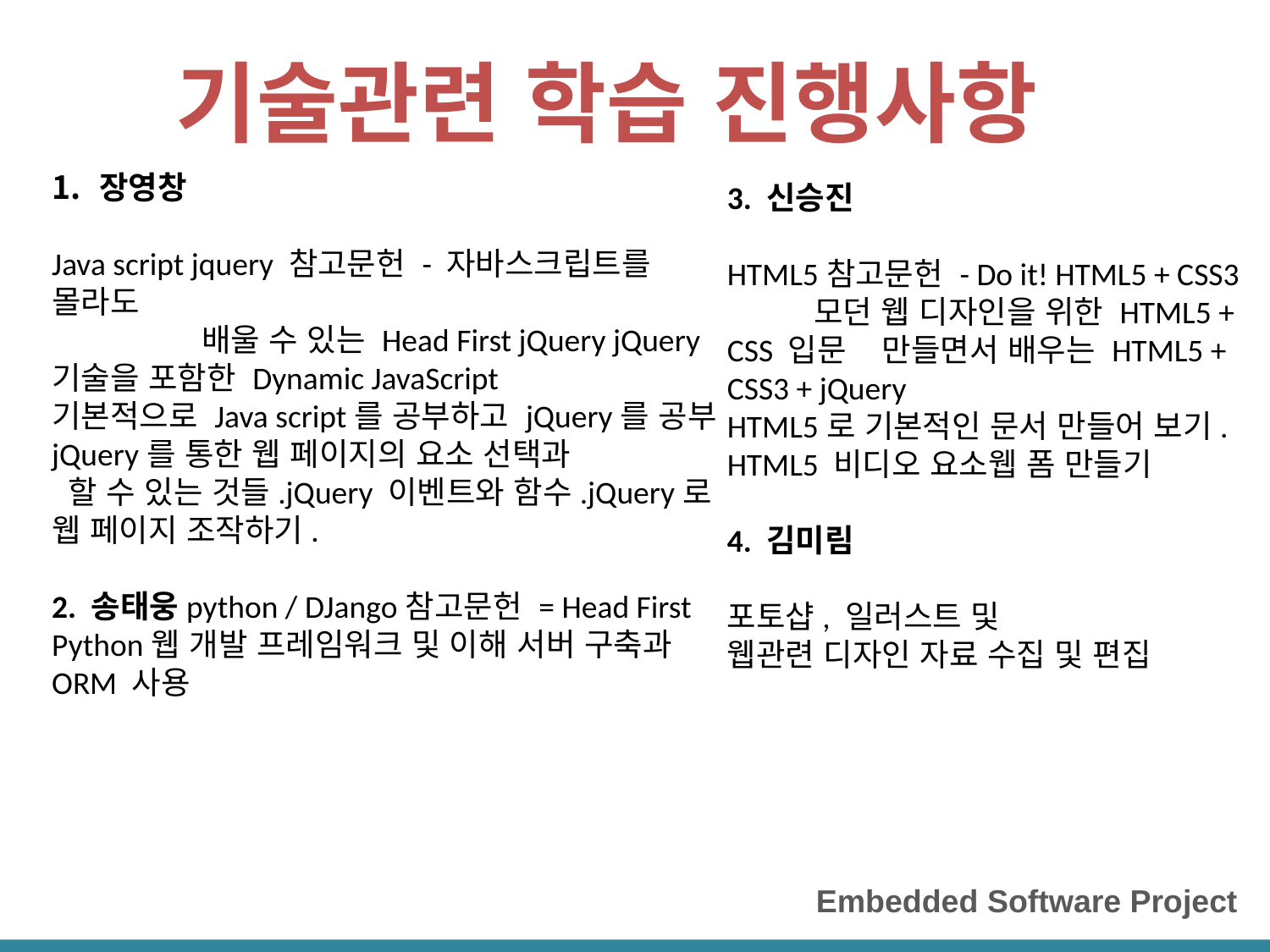

기술관련 학습 진행사항
장영창

Java script jquery  참고문헌 - 자바스크립트를 몰라도
                배울 수 있는 Head First jQuery  jQuery 기술을 포함한 Dynamic JavaScript
기본적으로 Java script를 공부하고 jQuery를 공부
jQuery를 통한 웹 페이지의 요소 선택과
 할 수 있는 것들. jQuery 이벤트와 함수. jQuery로 웹 페이지 조작하기.

2. 송태웅 python / DJango 참고문헌 = Head First Python 웹 개발 프레임워크 및 이해  서버 구축과 ORM 사용
3. 신승진

HTML5 참고문헌 - Do it! HTML5 + CSS3            모던 웹 디자인을 위한 HTML5 + CSS 입문     만들면서 배우는 HTML5 + CSS3 + jQuery
HTML5로 기본적인 문서 만들어 보기. HTML5 비디오 요소 웹 폼 만들기

4. 김미림

포토샵, 일러스트 및
웹관련 디자인 자료 수집 및 편집

          Embedded Software Project